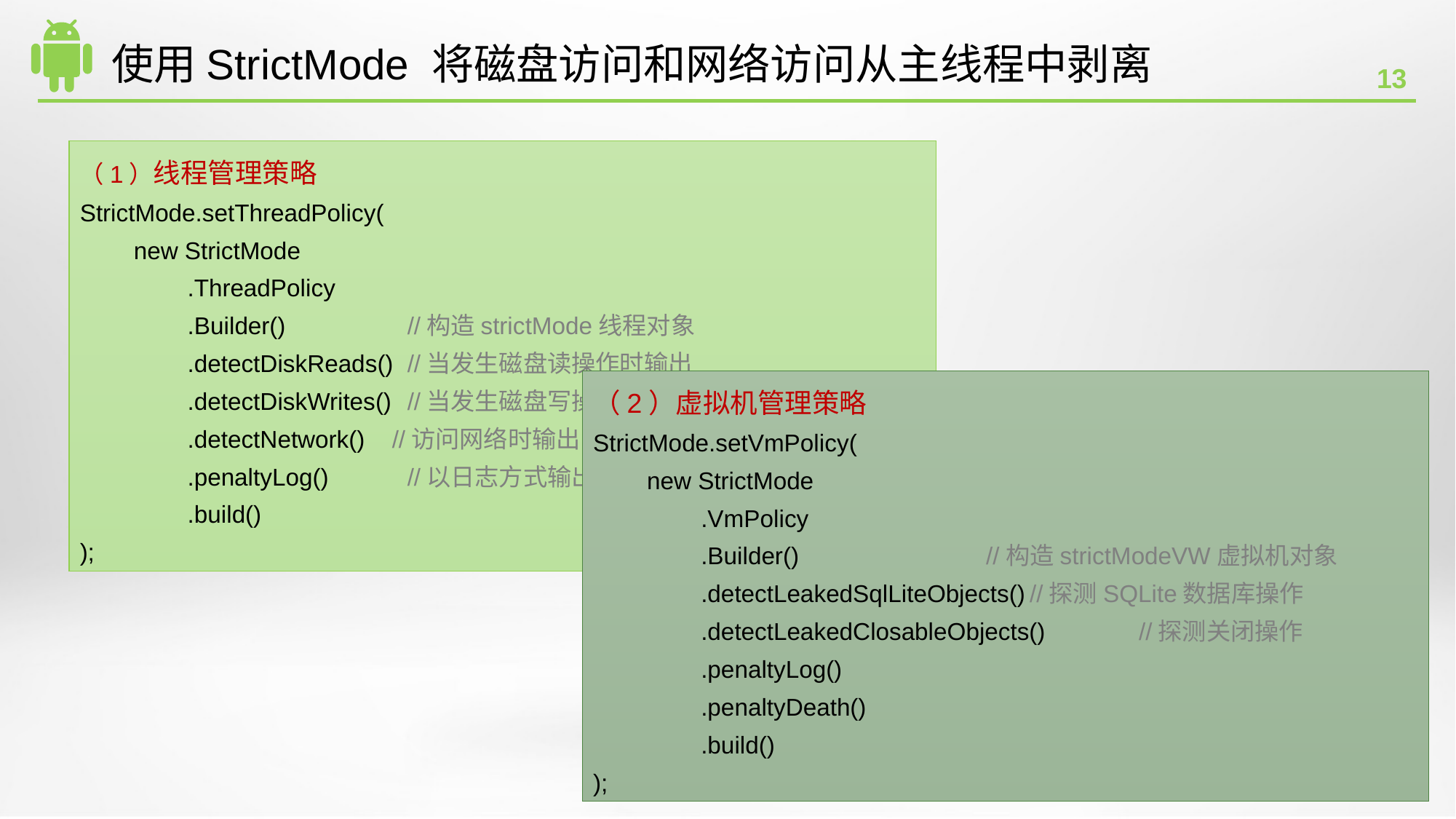

# 使用StrictMode 将磁盘访问和网络访问从主线程中剥离
（1）线程管理策略
StrictMode.setThreadPolicy(
        new StrictMode
                .ThreadPolicy
                .Builder()          	//构造strictMode线程对象
                .detectDiskReads()  	//当发生磁盘读操作时输出
                .detectDiskWrites() 	//当发生磁盘写操作时输出
                .detectNetwork()    //访问网络时输出，包括磁盘读写和网络I/O
                .penaltyLog()       	//以日志方式输出
                .build()
);
（2）虚拟机管理策略
StrictMode.setVmPolicy(
        new StrictMode
                .VmPolicy
                .Builder()	                          //构造strictModeVW虚拟机对象
                .detectLeakedSqlLiteObjects()	//探测SQLite数据库操作
                .detectLeakedClosableObjects()	//探测关闭操作
                .penaltyLog()
                .penaltyDeath()
                .build()
);